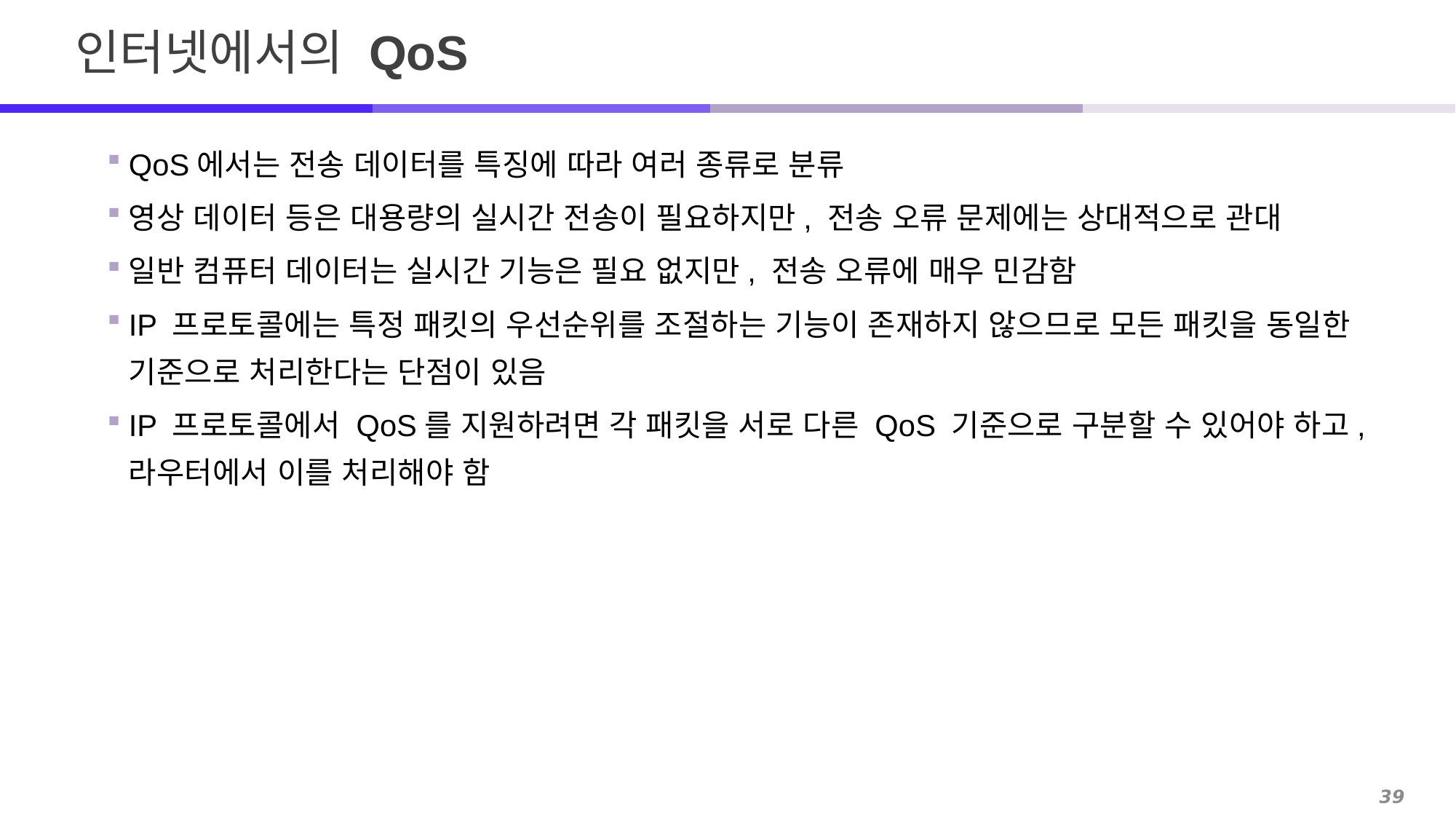

# 인터넷에서의 QoS
QoS에서는 전송 데이터를 특징에 따라 여러 종류로 분류
영상 데이터 등은 대용량의 실시간 전송이 필요하지만, 전송 오류 문제에는 상대적으로 관대
일반 컴퓨터 데이터는 실시간 기능은 필요 없지만, 전송 오류에 매우 민감함
IP 프로토콜에는 특정 패킷의 우선순위를 조절하는 기능이 존재하지 않으므로 모든 패킷을 동일한 기준으로 처리한다는 단점이 있음
IP 프로토콜에서 QoS를 지원하려면 각 패킷을 서로 다른 QoS 기준으로 구분할 수 있어야 하고, 라우터에서 이를 처리해야 함